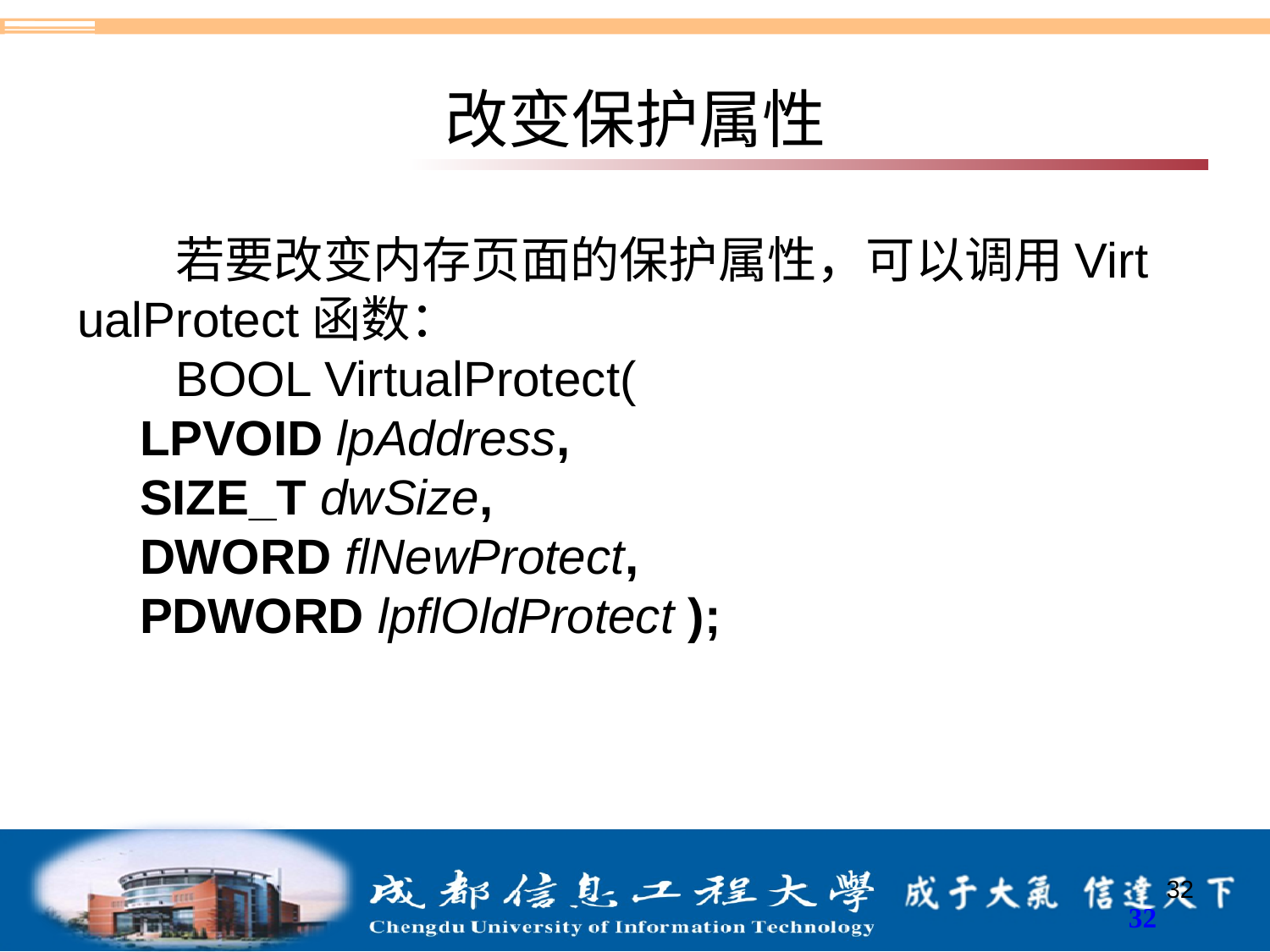

# 改变保护属性
若要改变内存页面的保护属性，可以调用Virt ualProtect函数：
BOOL VirtualProtect(
LPVOID lpAddress,
SIZE_T dwSize,
DWORD flNewProtect,
PDWORD lpflOldProtect );